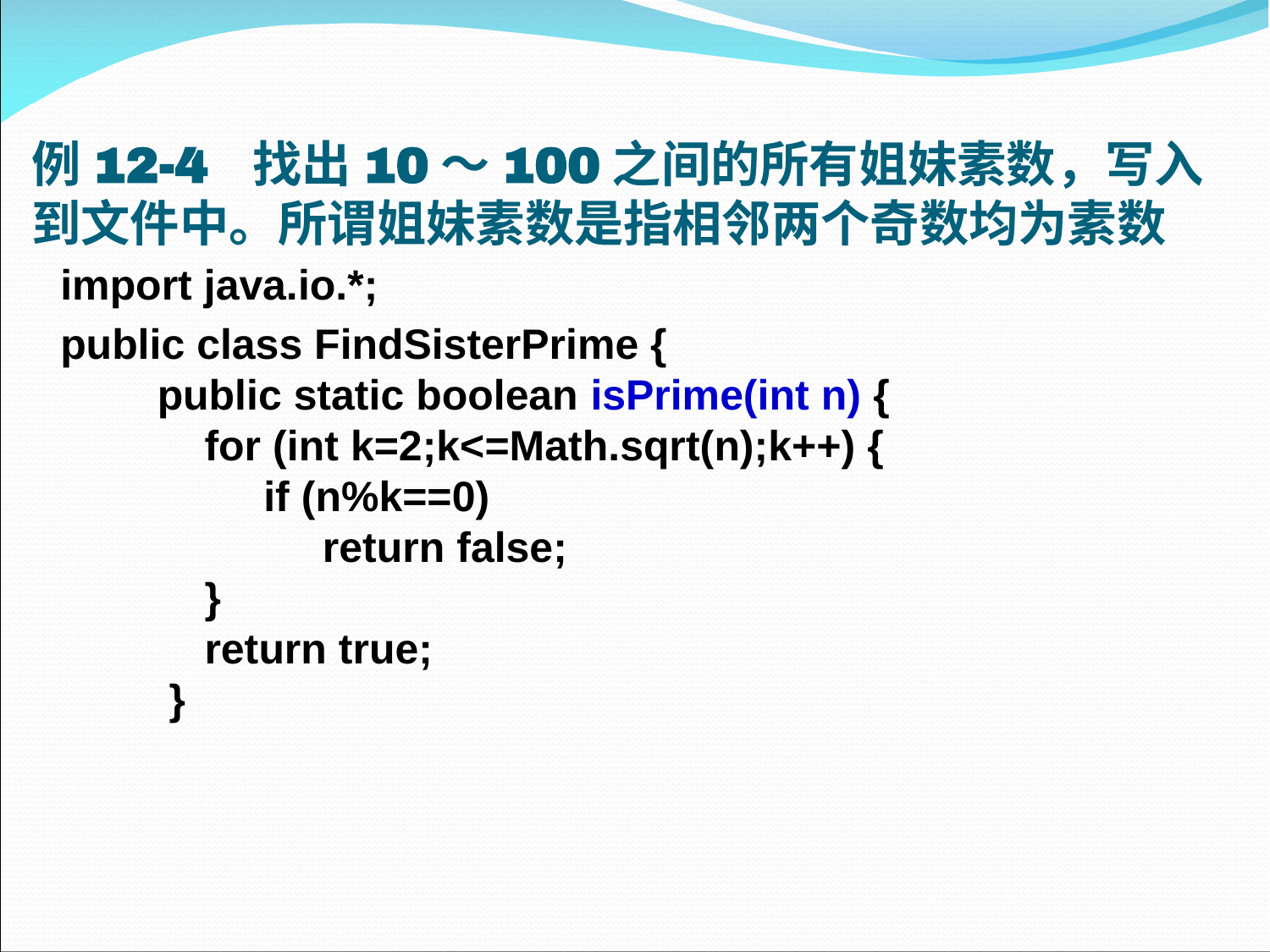

# 例12-4  找出10～100之间的所有姐妹素数，写入到文件中。所谓姐妹素数是指相邻两个奇数均为素数
import java.io.*;
public class FindSisterPrime {
     public static boolean isPrime(int n) {
         for (int k=2;k<=Math.sqrt(n);k++) {
              if (n%k==0)
                   return false;
         }
         return true;
      }